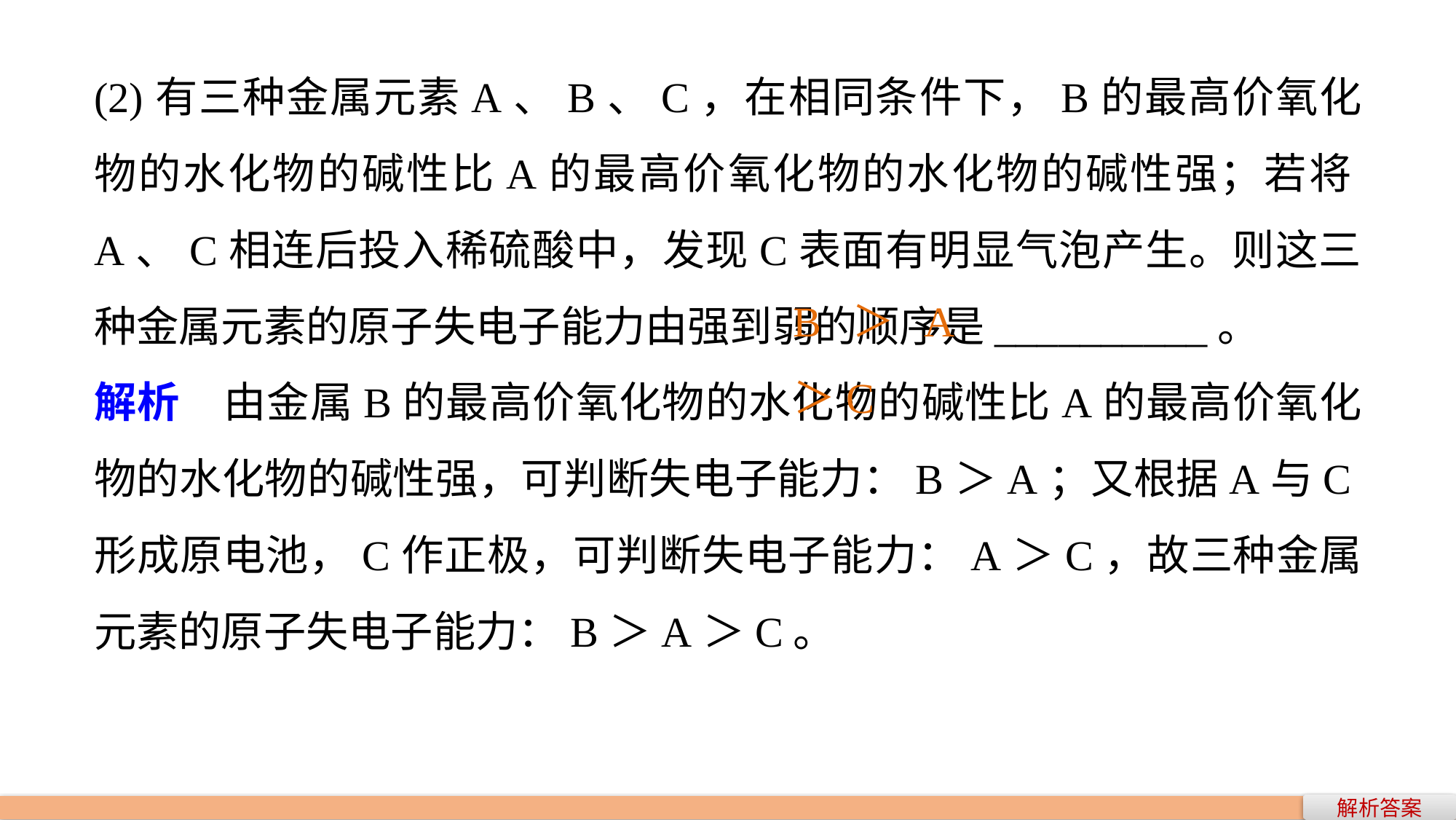

(2)有三种金属元素A、B、C，在相同条件下，B的最高价氧化物的水化物的碱性比A的最高价氧化物的水化物的碱性强；若将A、C相连后投入稀硫酸中，发现C表面有明显气泡产生。则这三种金属元素的原子失电子能力由强到弱的顺序是__________。
解析　由金属B的最高价氧化物的水化物的碱性比A的最高价氧化物的水化物的碱性强，可判断失电子能力：B＞A；又根据A与C形成原电池，C作正极，可判断失电子能力：A＞C，故三种金属元素的原子失电子能力：B＞A＞C。
B＞A＞C
解析答案